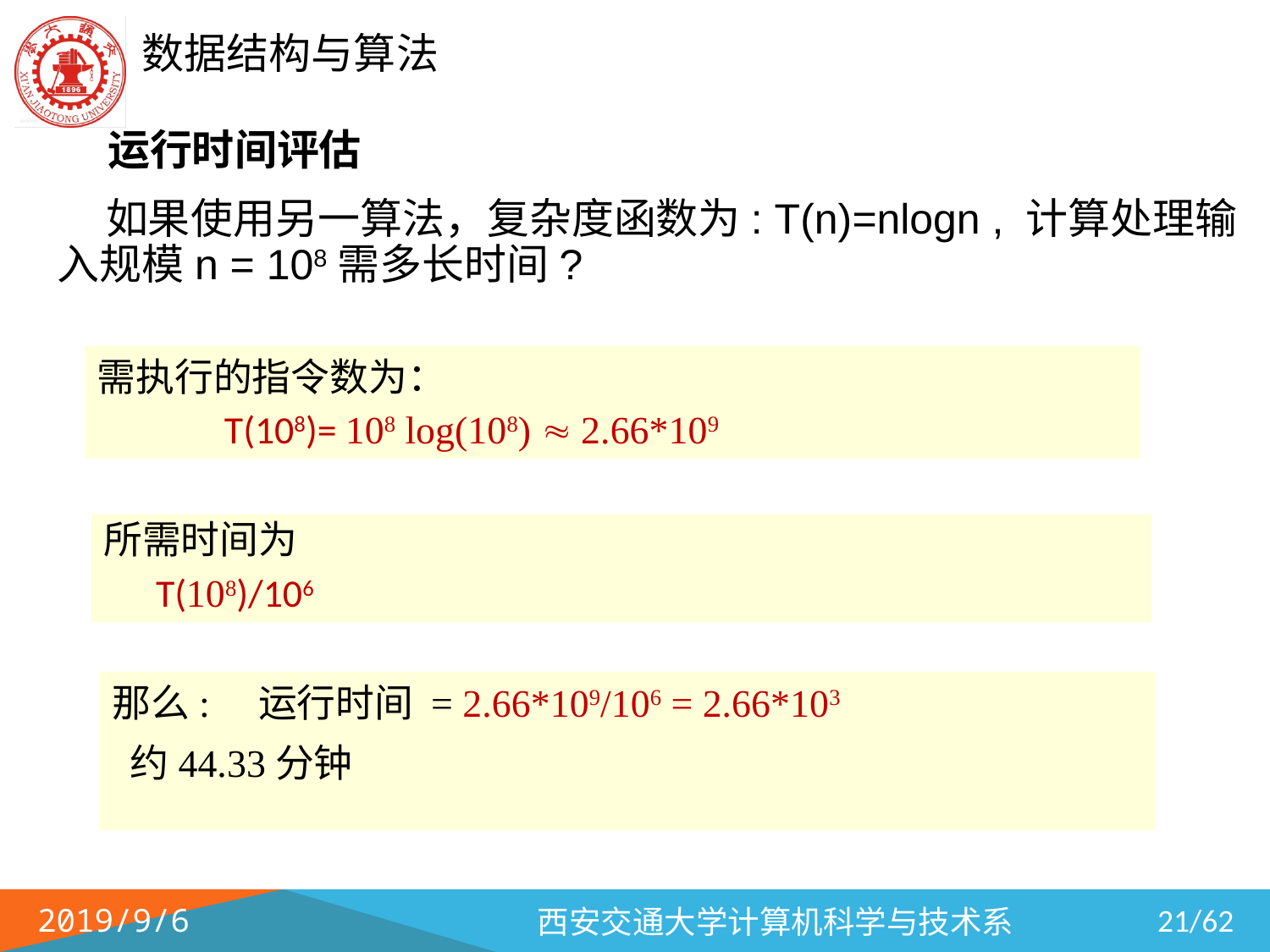

运行时间评估
    如果使用另一算法，复杂度函数为: T(n)=nlogn , 计算处理输入规模n = 108需多长时间?
需执行的指令数为：
	T(108)= 108 log(108) ≈ 2.66*109
所需时间为
      T(108)/106
那么:    运行时间 = 2.66*109/106 = 2.66*103
 约44.33分钟